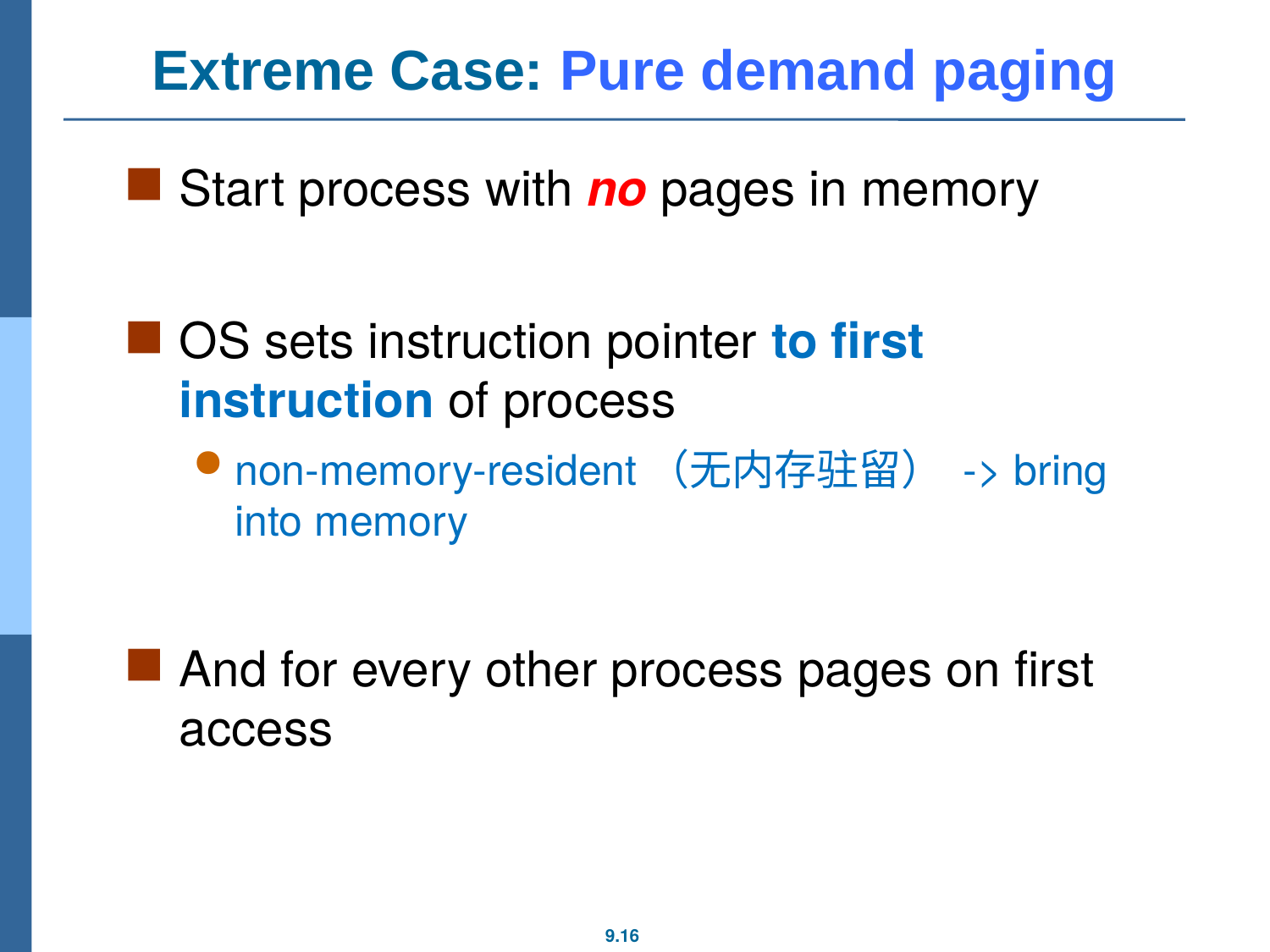

# Extreme Case: Pure demand paging
Start process with no pages in memory

OS sets instruction pointer to first instruction of process
non-memory-resident（无内存驻留） -> bring into memory

And for every other process pages on first access